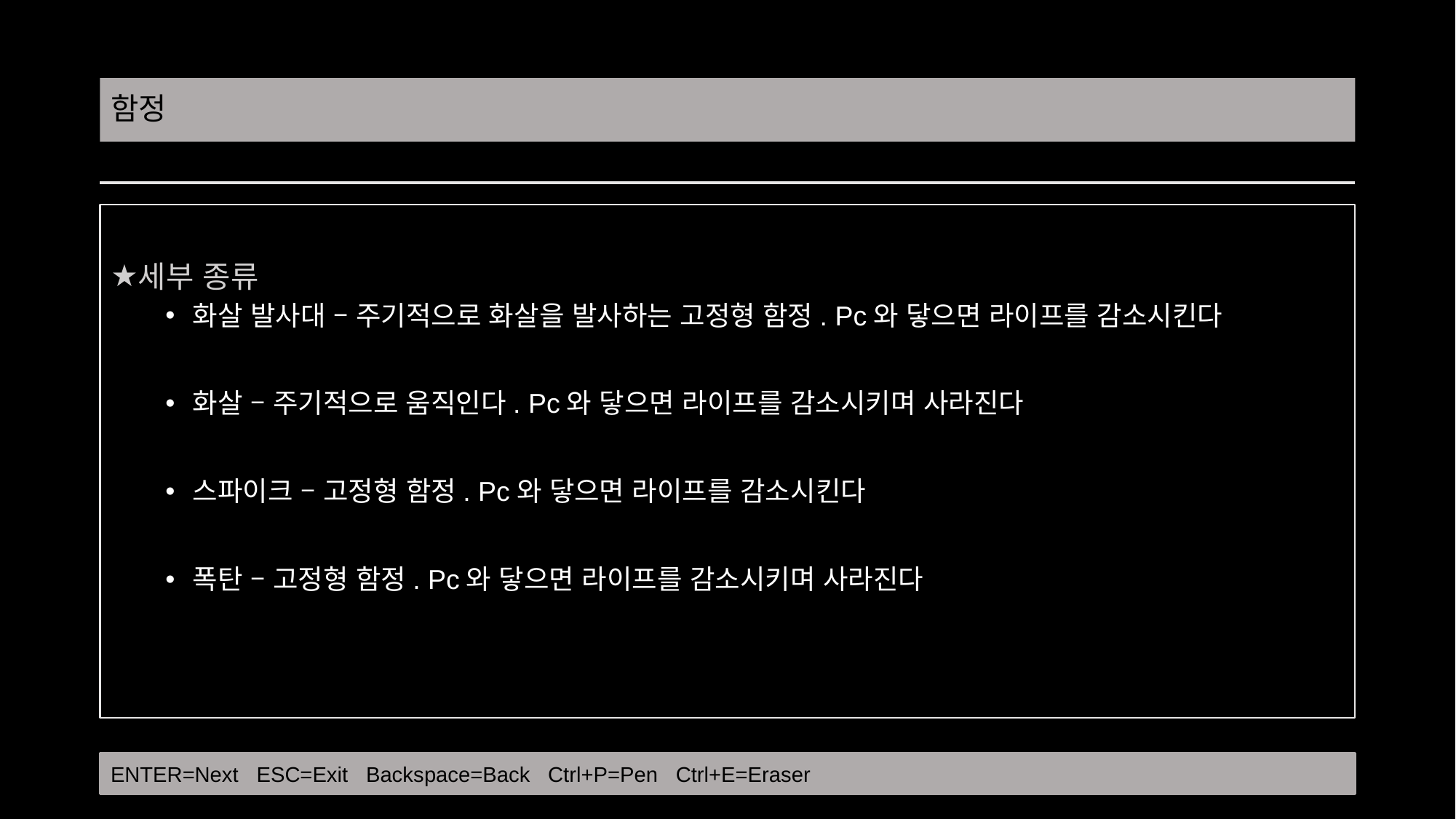

# 함정

세부 종류
화살 발사대 – 주기적으로 화살을 발사하는 고정형 함정. Pc와 닿으면 라이프를 감소시킨다

화살 – 주기적으로 움직인다. Pc와 닿으면 라이프를 감소시키며 사라진다

스파이크 – 고정형 함정. Pc와 닿으면 라이프를 감소시킨다

폭탄 – 고정형 함정. Pc와 닿으면 라이프를 감소시키며 사라진다